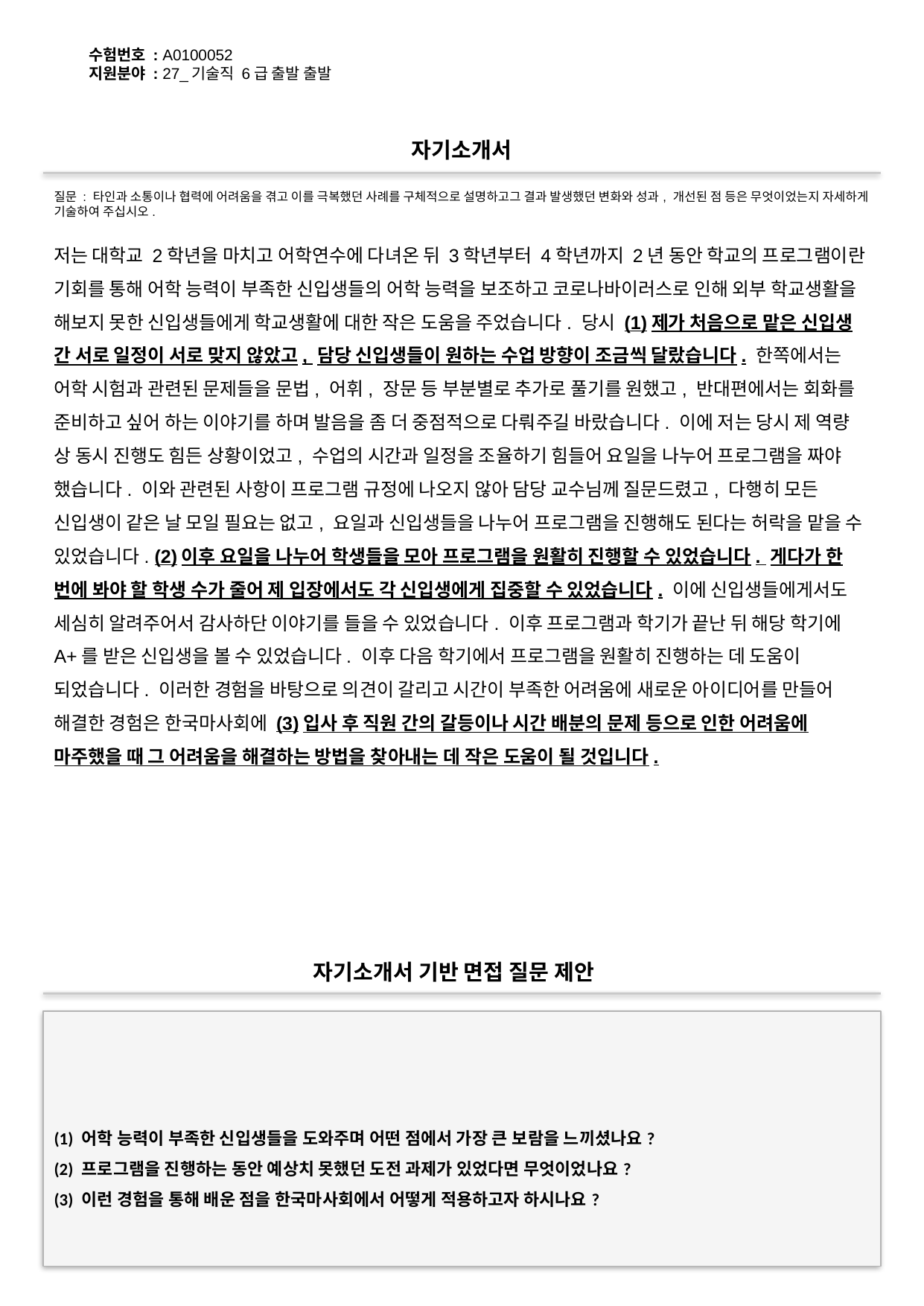

수험번호 : A0100052
지원분야 : 27_기술직 6급 출발 출발
#

자기소개서

질문 : 타인과 소통이나 협력에 어려움을 겪고 이를 극복했던 사례를 구체적으로 설명하고그 결과 발생했던 변화와 성과, 개선된 점 등은 무엇이었는지 자세하게 기술하여 주십시오.

저는 대학교 2학년을 마치고 어학연수에 다녀온 뒤 3학년부터 4학년까지 2년 동안 학교의 프로그램이란 기회를 통해 어학 능력이 부족한 신입생들의 어학 능력을 보조하고 코로나바이러스로 인해 외부 학교생활을 해보지 못한 신입생들에게 학교생활에 대한 작은 도움을 주었습니다. 당시 (1)제가 처음으로 맡은 신입생 간 서로 일정이 서로 맞지 않았고, 담당 신입생들이 원하는 수업 방향이 조금씩 달랐습니다. 한쪽에서는 어학 시험과 관련된 문제들을 문법, 어휘, 장문 등 부분별로 추가로 풀기를 원했고, 반대편에서는 회화를 준비하고 싶어 하는 이야기를 하며 발음을 좀 더 중점적으로 다뤄주길 바랐습니다. 이에 저는 당시 제 역량 상 동시 진행도 힘든 상황이었고, 수업의 시간과 일정을 조율하기 힘들어 요일을 나누어 프로그램을 짜야 했습니다. 이와 관련된 사항이 프로그램 규정에 나오지 않아 담당 교수님께 질문드렸고, 다행히 모든 신입생이 같은 날 모일 필요는 없고, 요일과 신입생들을 나누어 프로그램을 진행해도 된다는 허락을 맡을 수 있었습니다. (2)이후 요일을 나누어 학생들을 모아 프로그램을 원활히 진행할 수 있었습니다. 게다가 한 번에 봐야 할 학생 수가 줄어 제 입장에서도 각 신입생에게 집중할 수 있었습니다. 이에 신입생들에게서도 세심히 알려주어서 감사하단 이야기를 들을 수 있었습니다. 이후 프로그램과 학기가 끝난 뒤 해당 학기에 A+를 받은 신입생을 볼 수 있었습니다. 이후 다음 학기에서 프로그램을 원활히 진행하는 데 도움이 되었습니다. 이러한 경험을 바탕으로 의견이 갈리고 시간이 부족한 어려움에 새로운 아이디어를 만들어 해결한 경험은 한국마사회에 (3)입사 후 직원 간의 갈등이나 시간 배분의 문제 등으로 인한 어려움에 마주했을 때 그 어려움을 해결하는 방법을 찾아내는 데 작은 도움이 될 것입니다.

자기소개서 기반 면접 질문 제안

(1) 어학 능력이 부족한 신입생들을 도와주며 어떤 점에서 가장 큰 보람을 느끼셨나요?
(2) 프로그램을 진행하는 동안 예상치 못했던 도전 과제가 있었다면 무엇이었나요?
(3) 이런 경험을 통해 배운 점을 한국마사회에서 어떻게 적용하고자 하시나요?